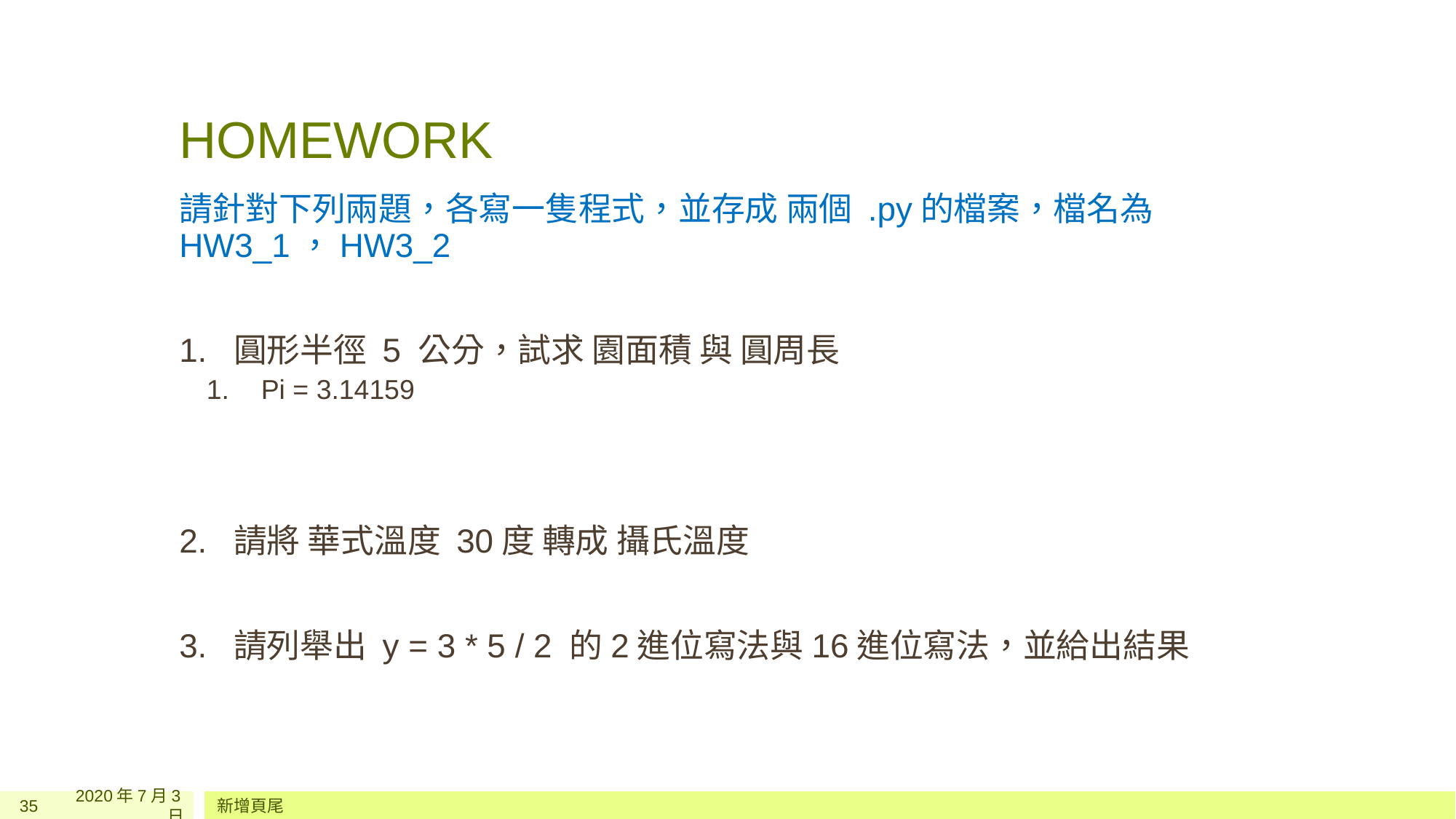

# HOMEWORK
請針對下列兩題，各寫一隻程式，並存成 兩個 .py的檔案，檔名為HW3_1，HW3_2

圓形半徑 5 公分，試求 園面積 與 圓周長
Pi = 3.14159

請將 華式溫度 30度 轉成 攝氏溫度

請列舉出 y = 3 * 5 / 2 的2進位寫法與16進位寫法，並給出結果

35
2020年7月3日
新增頁尾